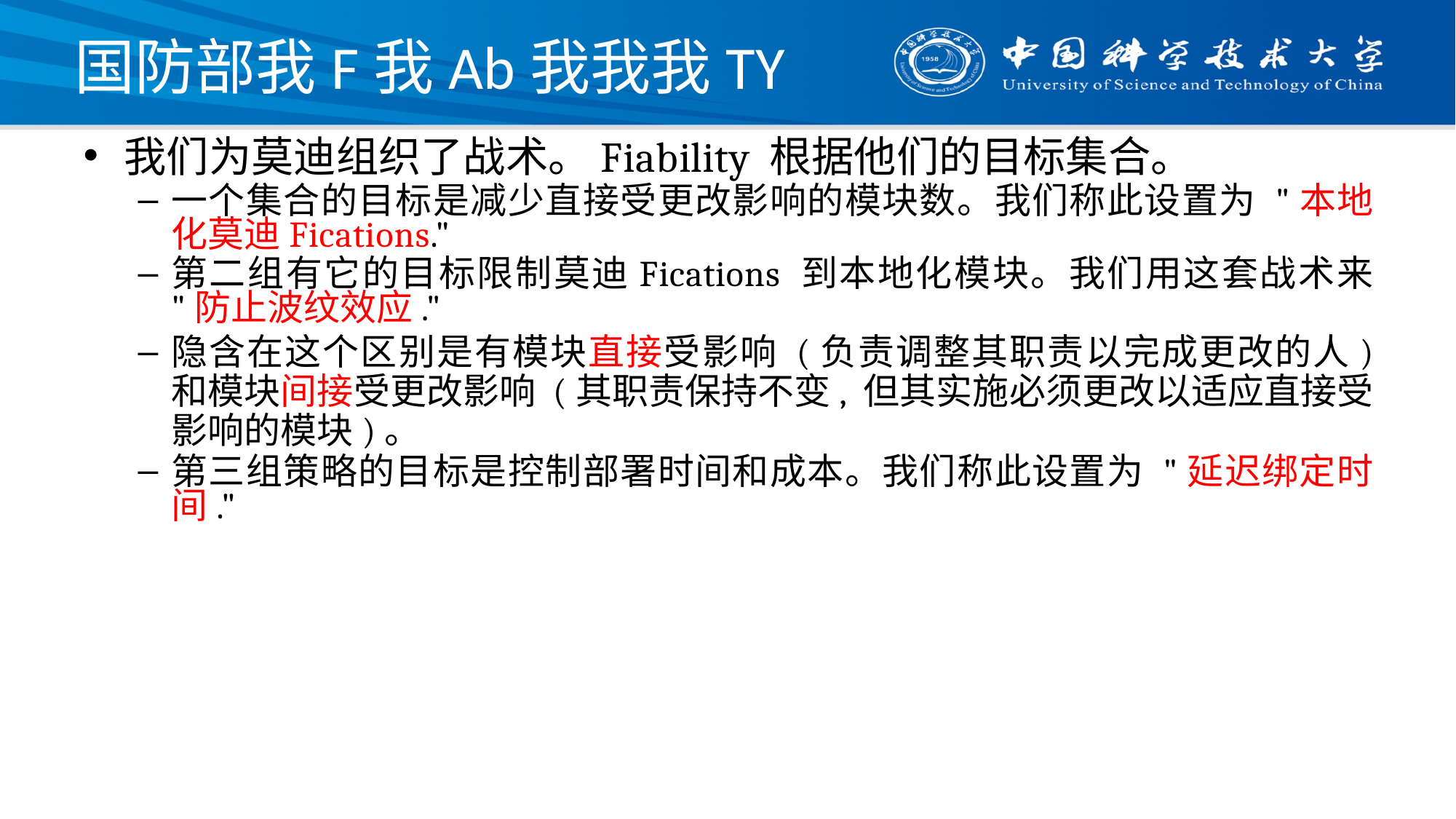

# 国防部我F我Ab我我我TY
我们为莫迪组织了战术。Fiability 根据他们的目标集合。
一个集合的目标是减少直接受更改影响的模块数。我们称此设置为 "本地化莫迪Fications."
第二组有它的目标限制莫迪Fications 到本地化模块。我们用这套战术来 "防止波纹效应."
隐含在这个区别是有模块直接受影响 (负责调整其职责以完成更改的人) 和模块间接受更改影响 (其职责保持不变, 但其实施必须更改以适应直接受影响的模块)。
第三组策略的目标是控制部署时间和成本。我们称此设置为 "延迟绑定时间."
10